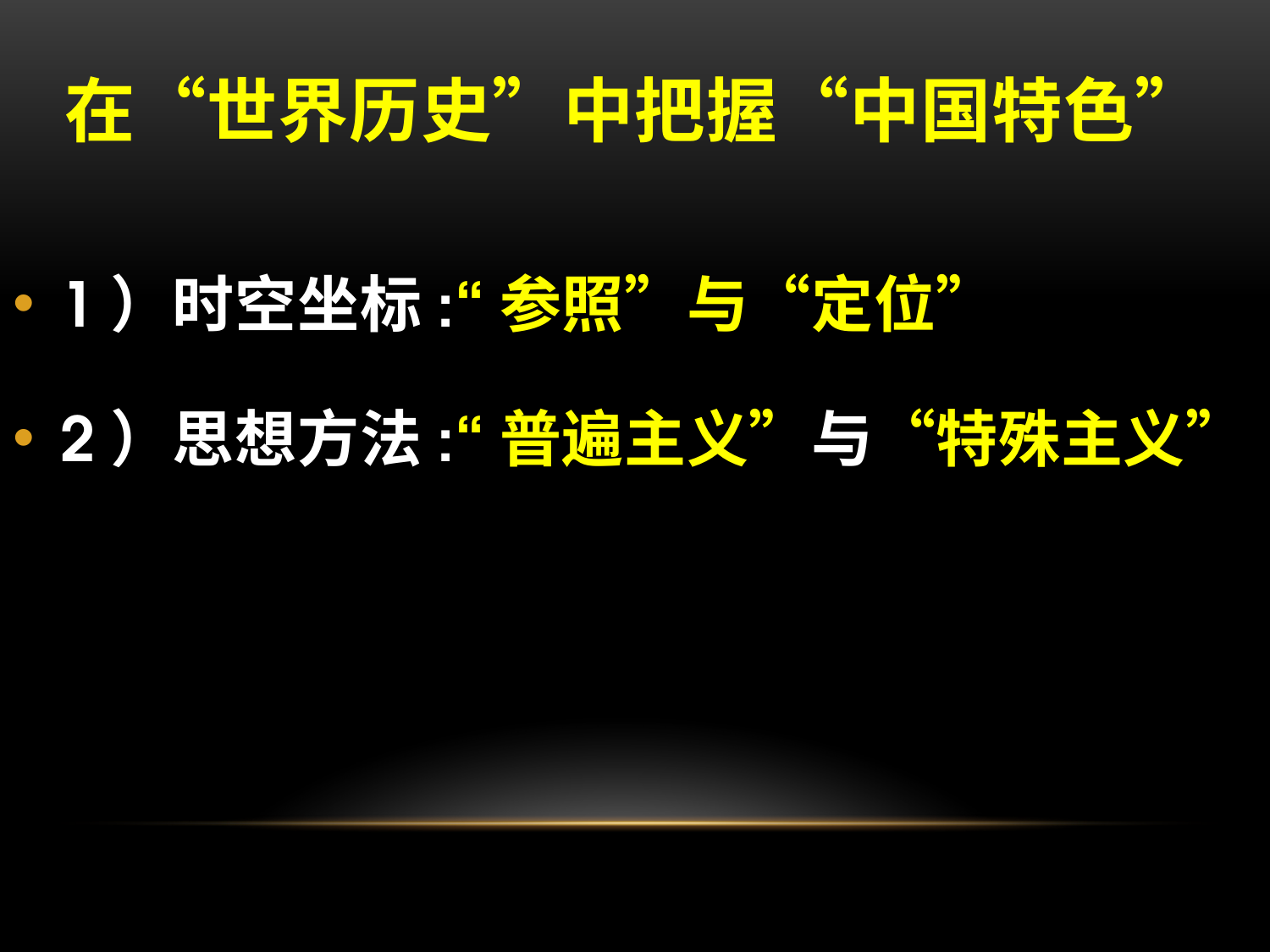

# 在“世界历史”中把握“中国特色”
1）时空坐标:“参照”与“定位”
2）思想方法:“普遍主义”与“特殊主义”